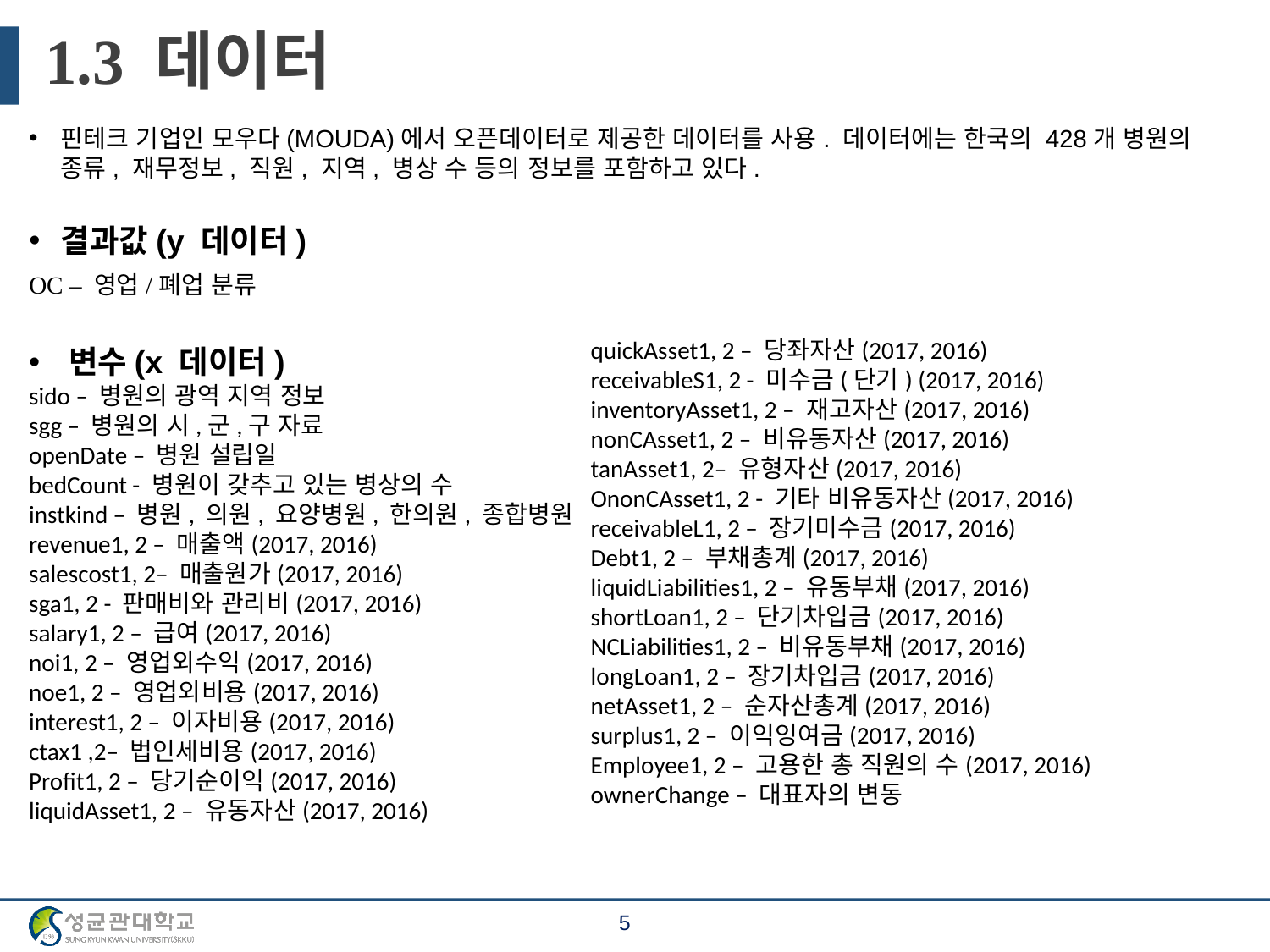

# 1.3 데이터
핀테크 기업인 모우다(MOUDA)에서 오픈데이터로 제공한 데이터를 사용. 데이터에는 한국의 428개 병원의 종류, 재무정보, 직원, 지역, 병상 수 등의 정보를 포함하고 있다.
결과값(y 데이터)
OC – 영업/폐업 분류
변수(x 데이터)
sido – 병원의 광역 지역 정보
sgg – 병원의 시,군,구 자료
openDate – 병원 설립일
bedCount - 병원이 갖추고 있는 병상의 수
instkind – 병원, 의원, 요양병원, 한의원, 종합병원
revenue1, 2 – 매출액(2017, 2016)
salescost1, 2– 매출원가(2017, 2016)
sga1, 2 - 판매비와 관리비(2017, 2016)
salary1, 2 – 급여(2017, 2016)
noi1, 2 – 영업외수익(2017, 2016)
noe1, 2 – 영업외비용(2017, 2016)
interest1, 2 – 이자비용(2017, 2016)
ctax1 ,2– 법인세비용(2017, 2016)
Profit1, 2 – 당기순이익(2017, 2016)
liquidAsset1, 2 – 유동자산(2017, 2016)

quickAsset1, 2 – 당좌자산(2017, 2016)
receivableS1, 2 - 미수금(단기) (2017, 2016)
inventoryAsset1, 2 – 재고자산(2017, 2016)
nonCAsset1, 2 – 비유동자산(2017, 2016)
tanAsset1, 2– 유형자산(2017, 2016)
OnonCAsset1, 2 - 기타 비유동자산(2017, 2016)
receivableL1, 2 – 장기미수금(2017, 2016)
Debt1, 2 – 부채총계(2017, 2016)
liquidLiabilities1, 2 – 유동부채(2017, 2016)
shortLoan1, 2 – 단기차입금(2017, 2016)
NCLiabilities1, 2 – 비유동부채(2017, 2016)
longLoan1, 2 – 장기차입금(2017, 2016)
netAsset1, 2 – 순자산총계(2017, 2016)
surplus1, 2 – 이익잉여금(2017, 2016)
Employee1, 2 – 고용한 총 직원의 수(2017, 2016)
ownerChange – 대표자의 변동